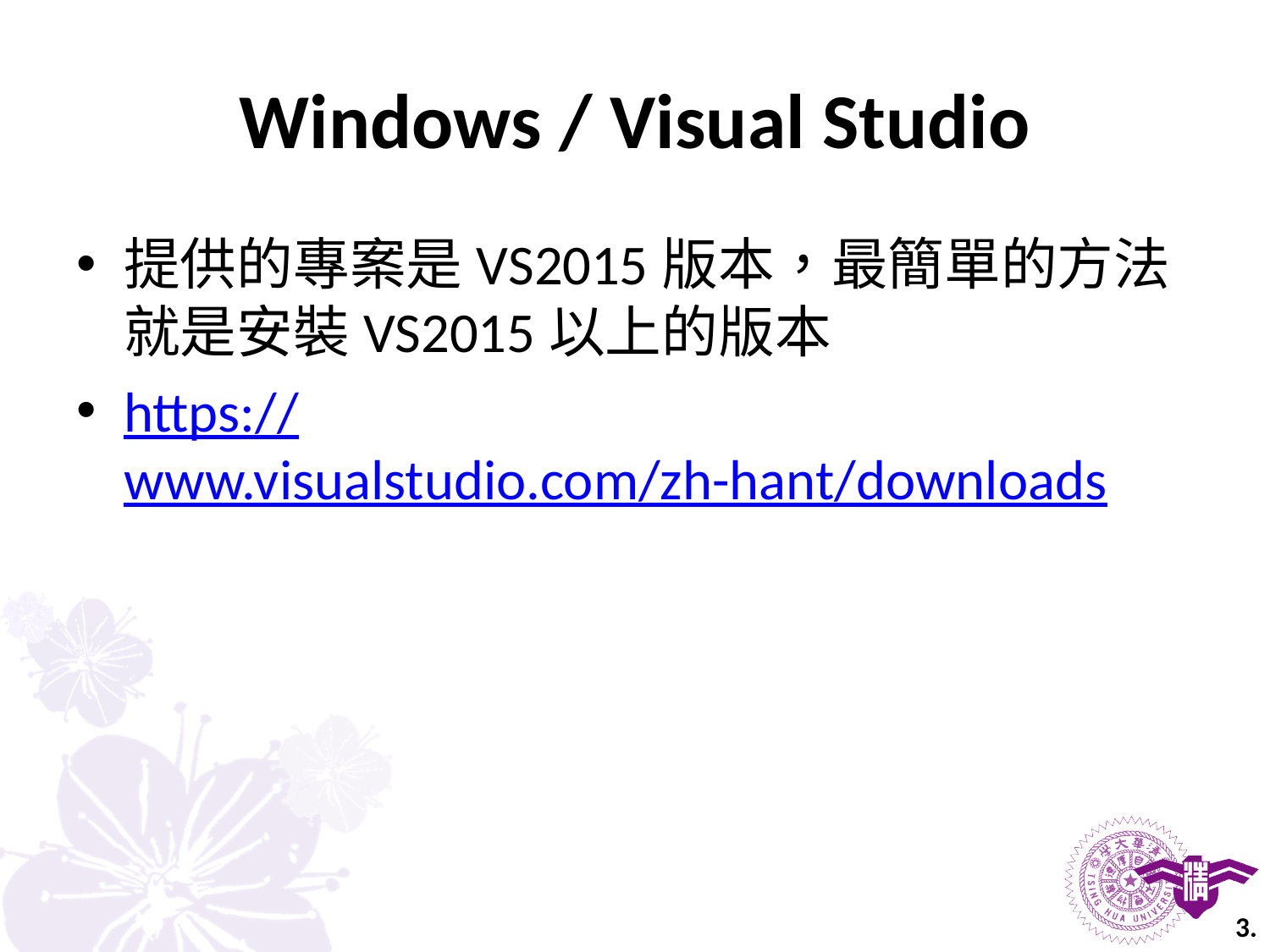

# Windows / Visual Studio
提供的專案是VS2015版本，最簡單的方法就是安裝VS2015以上的版本
https://www.visualstudio.com/zh-hant/downloads